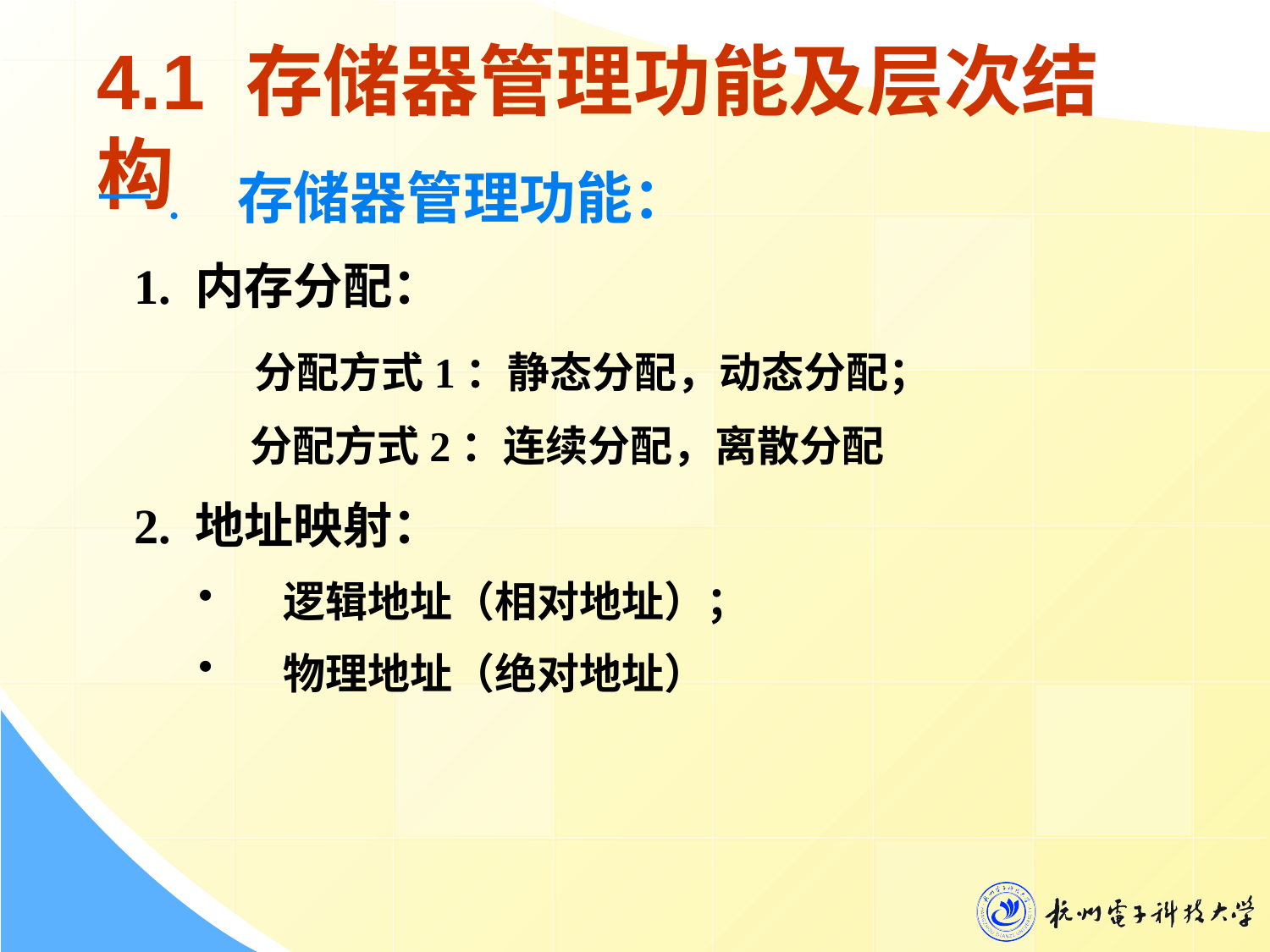

4.1 存储器管理功能及层次结构
一.   存储器管理功能：
   1. 内存分配：
             分配方式1：静态分配，动态分配；
               分配方式2：连续分配，离散分配
   2. 地址映射：
逻辑地址（相对地址）；
物理地址（绝对地址）